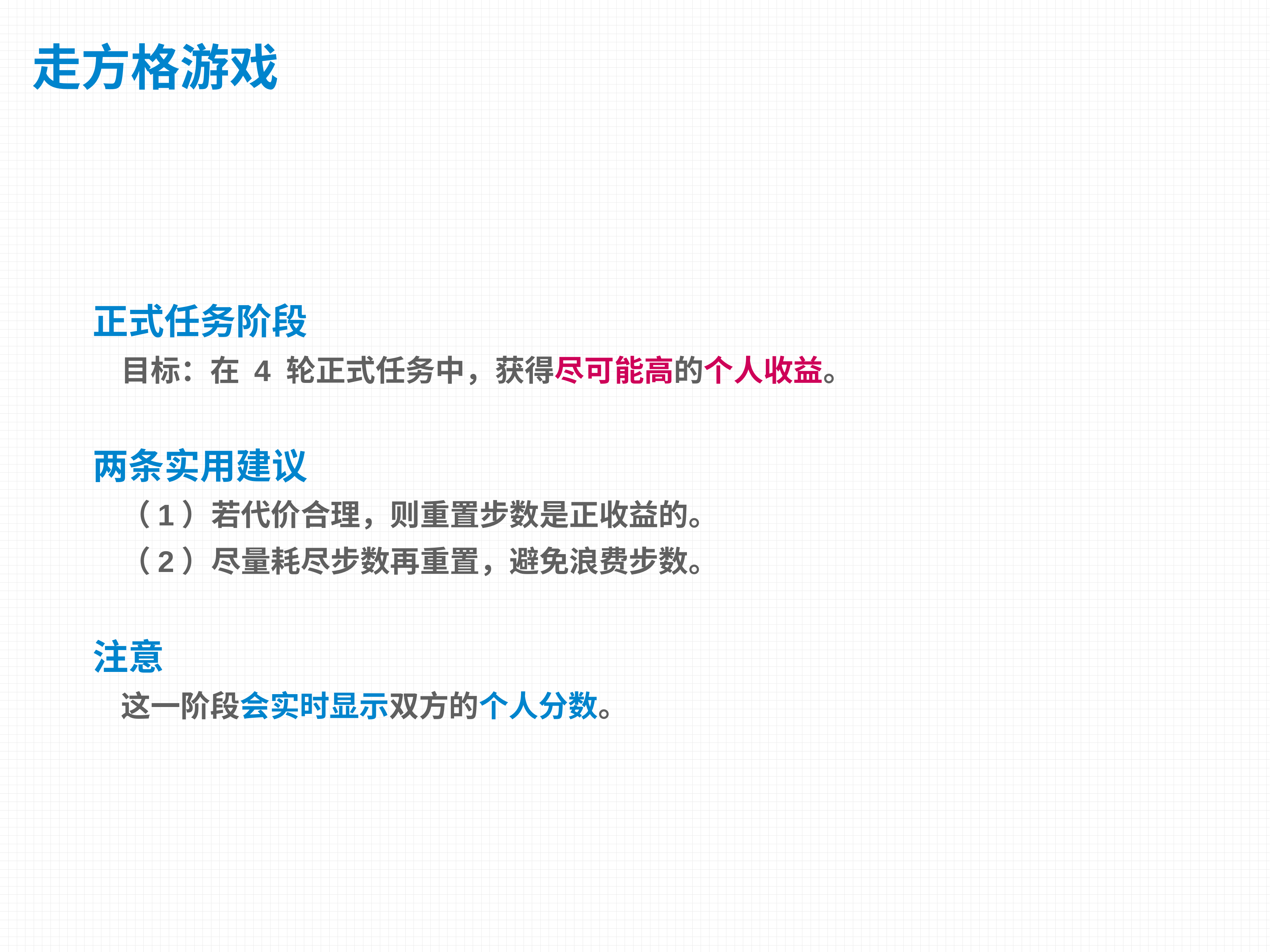

# 走方格游戏
正式任务阶段
目标：在 4 轮正式任务中，获得尽可能高的个人收益。

两条实用建议
（1）若代价合理，则重置步数是正收益的。
（2）尽量耗尽步数再重置，避免浪费步数。

注意
这一阶段会实时显示双方的个人分数。